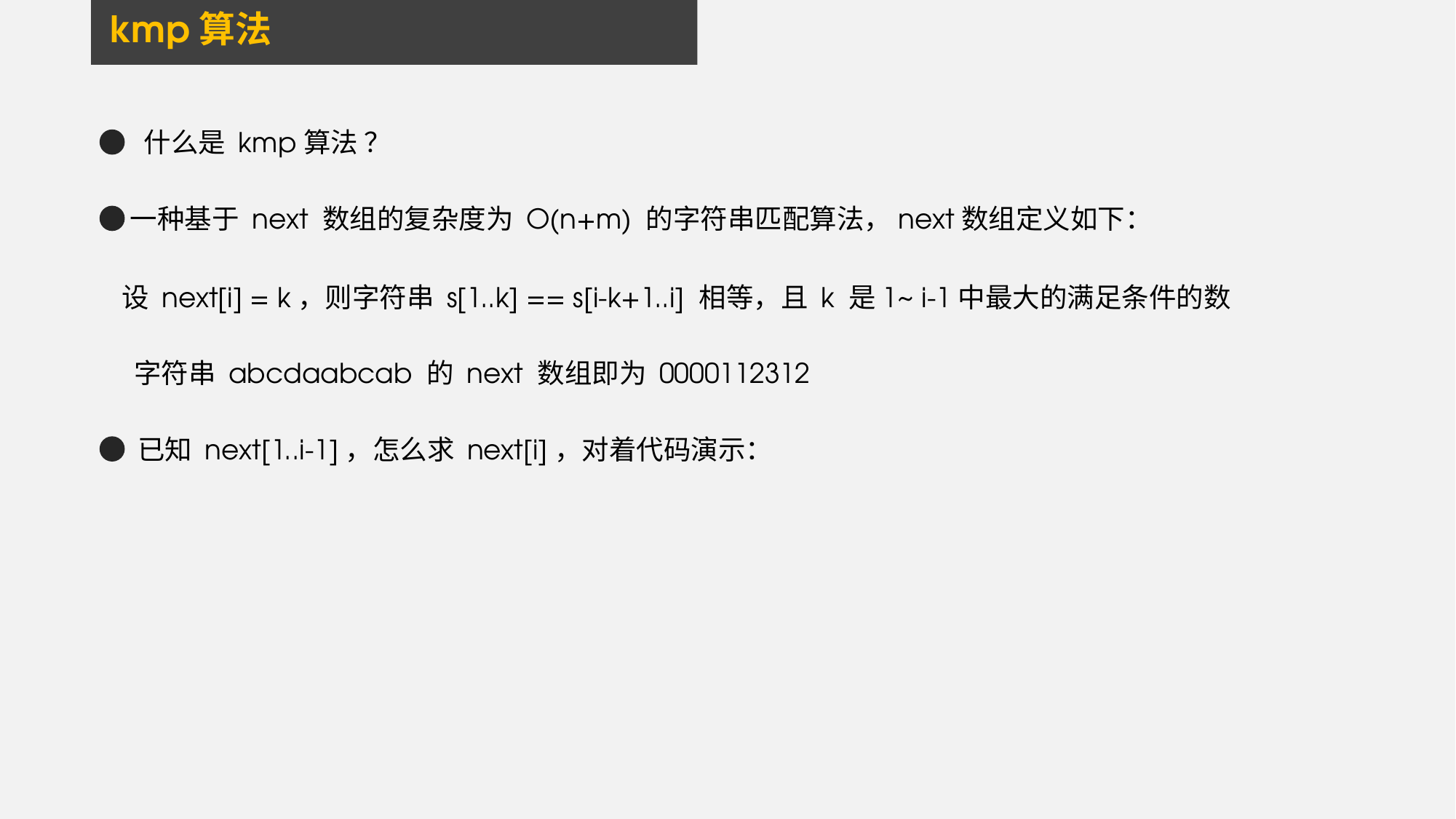

kmp算法
什么是 kmp算法 ？

一种基于 next 数组的复杂度为 O(n+m) 的字符串匹配算法，next数组定义如下：

设 next[i] = k，则字符串 s[1..k] == s[i-k+1..i] 相等，且 k 是1~ i-1中最大的满足条件的数
字符串 abcdaabcab 的 next 数组即为 0000112312
已知 next[1..i-1]，怎么求 next[i]，对着代码演示：